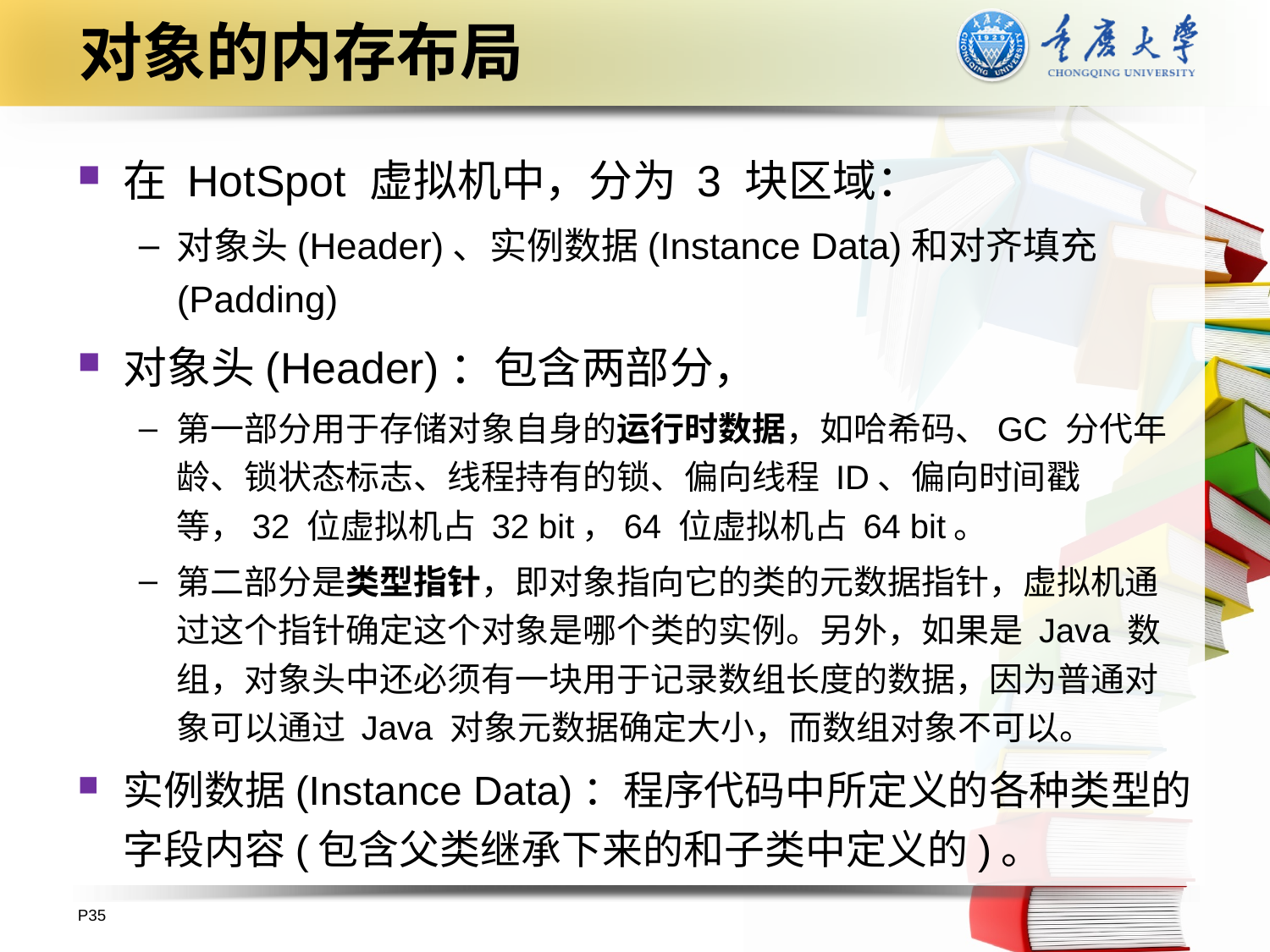

# 对象的内存布局
在 HotSpot 虚拟机中，分为 3 块区域：
对象头(Header)、实例数据(Instance Data)和对齐填充(Padding)
对象头(Header)：包含两部分，
第一部分用于存储对象自身的运行时数据，如哈希码、GC 分代年龄、锁状态标志、线程持有的锁、偏向线程 ID、偏向时间戳等，32 位虚拟机占 32 bit，64 位虚拟机占 64 bit。
第二部分是类型指针，即对象指向它的类的元数据指针，虚拟机通过这个指针确定这个对象是哪个类的实例。另外，如果是 Java 数组，对象头中还必须有一块用于记录数组长度的数据，因为普通对象可以通过 Java 对象元数据确定大小，而数组对象不可以。
实例数据(Instance Data)：程序代码中所定义的各种类型的字段内容(包含父类继承下来的和子类中定义的)。
P35